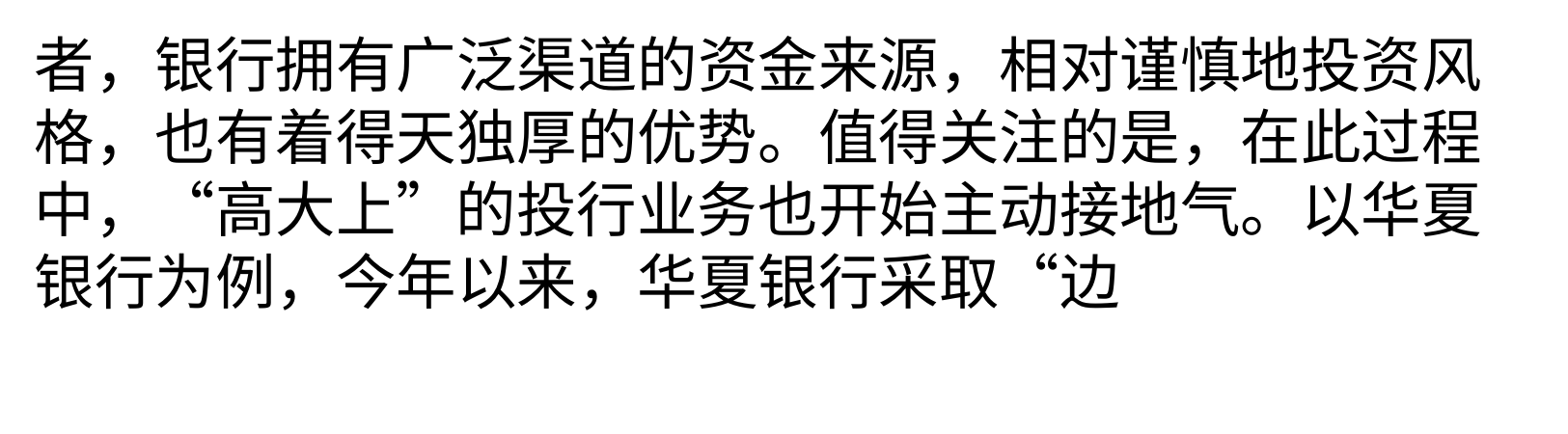

者，银行拥有广泛渠道的资金来源，相对谨慎地投资风格，也有着得天独厚的优势。值得关注的是，在此过程中，“高大上”的投行业务也开始主动接地气。以华夏银行为例，今年以来，华夏银行采取“边